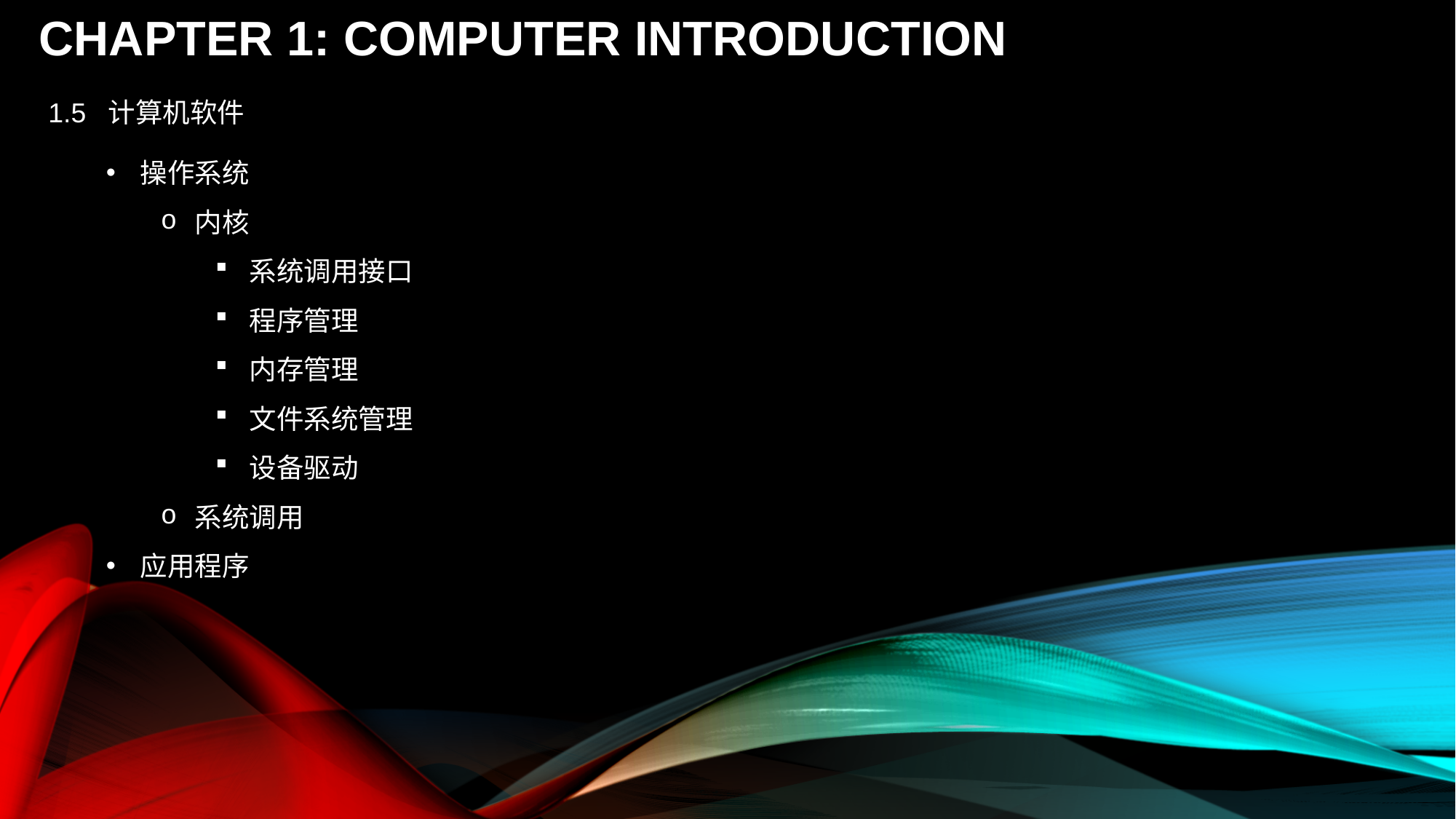

# Chapter 1: Computer introduction
1.5  计算机软件
操作系统
内核
系统调用接口
程序管理
内存管理
文件系统管理
设备驱动
系统调用
应用程序